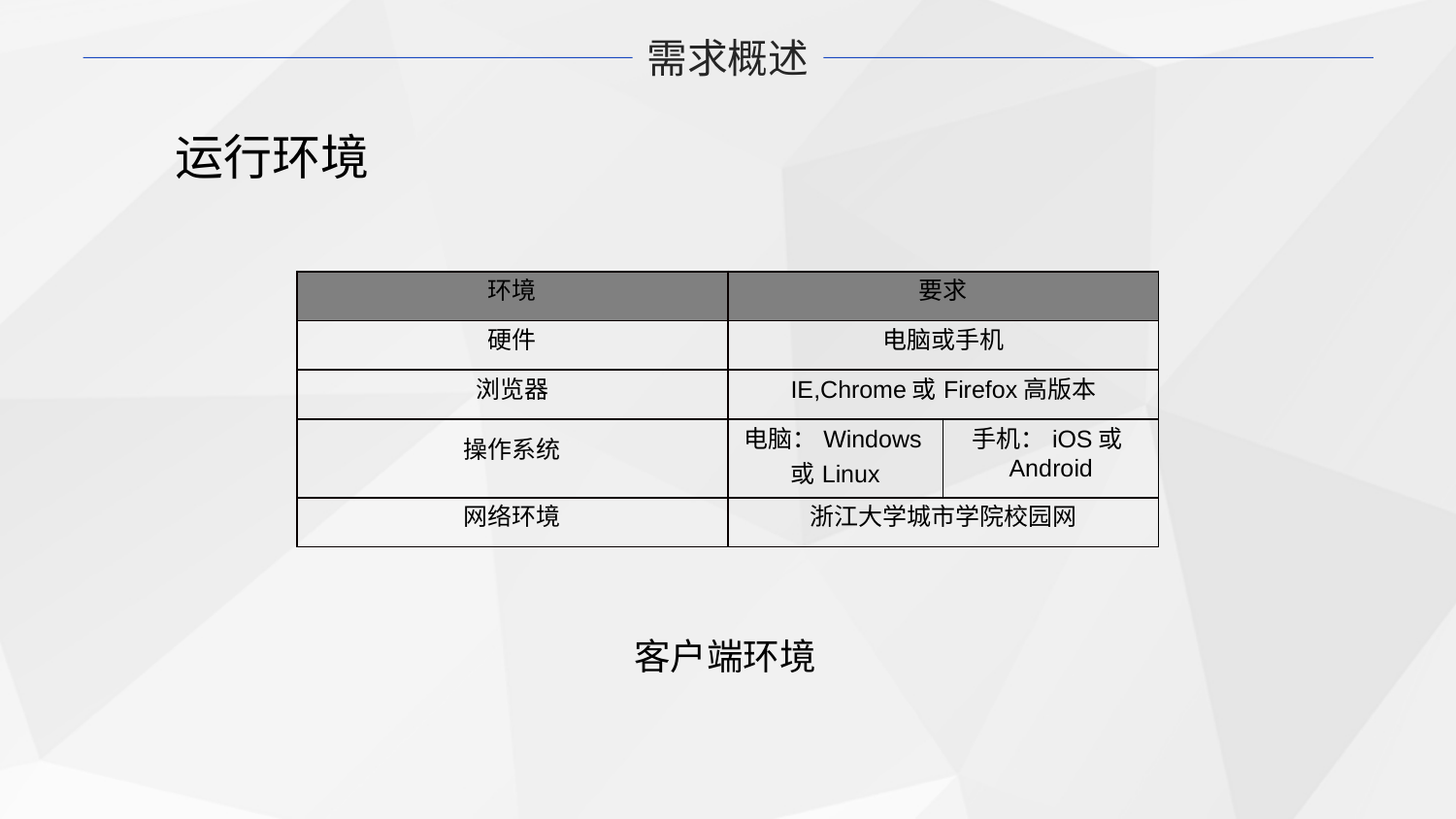

需求概述

运行环境
| 环境 | 要求 |  |
| --- | --- | --- |
| 硬件 | 电脑或手机 |  |
| 浏览器 | IE,Chrome或Firefox高版本 |  |
| 操作系统 | 电脑：Windows或Linux | 手机：iOS或Android |
| 网络环境 | 浙江大学城市学院校园网 |  |
客户端环境